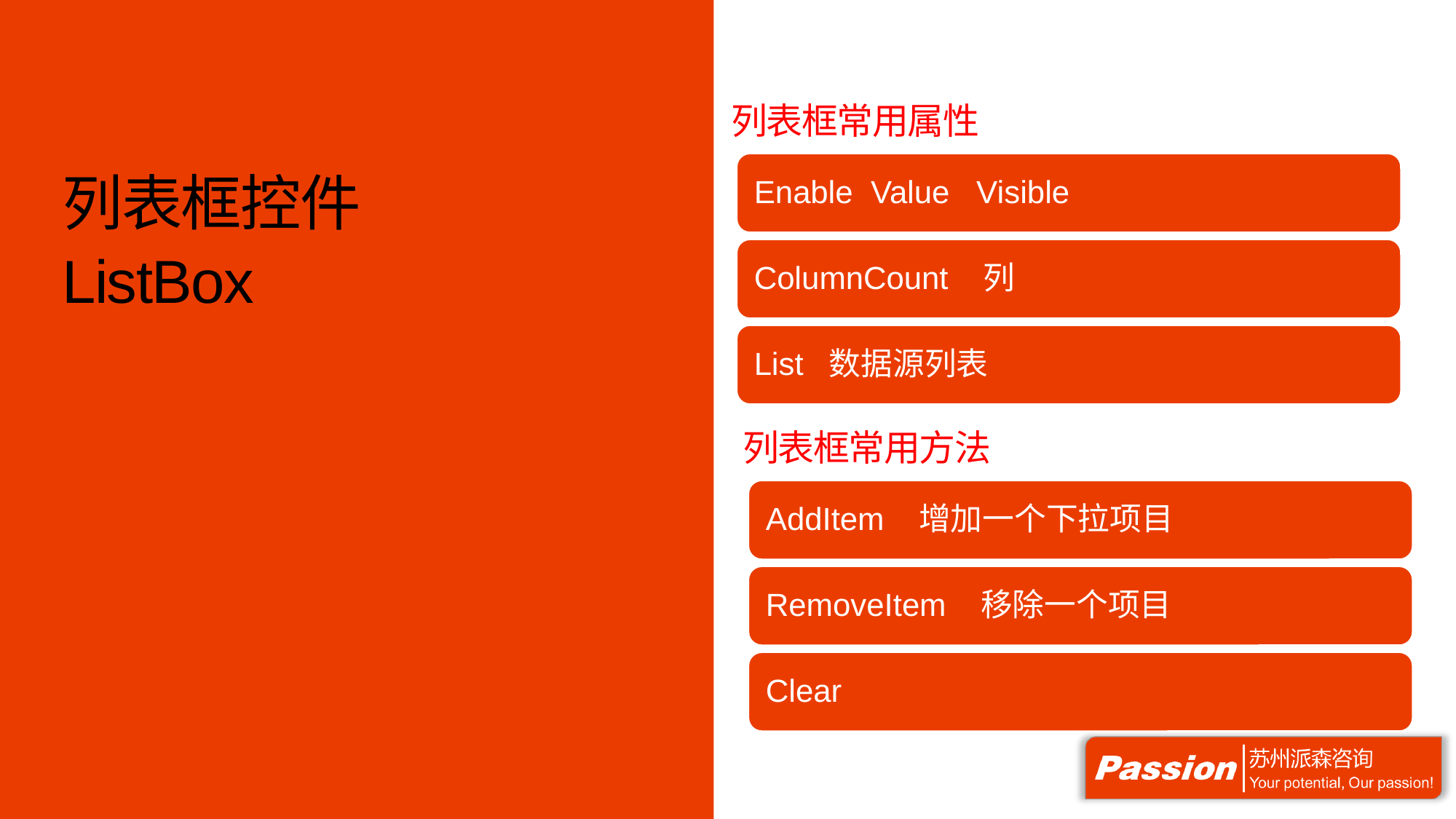

列表框常用属性
Enable  Value   Visible
ColumnCount   列
List  数据源列表
列表框控件
ListBox
列表框常用方法
AddItem   增加一个下拉项目
RemoveItem   移除一个项目
Clear